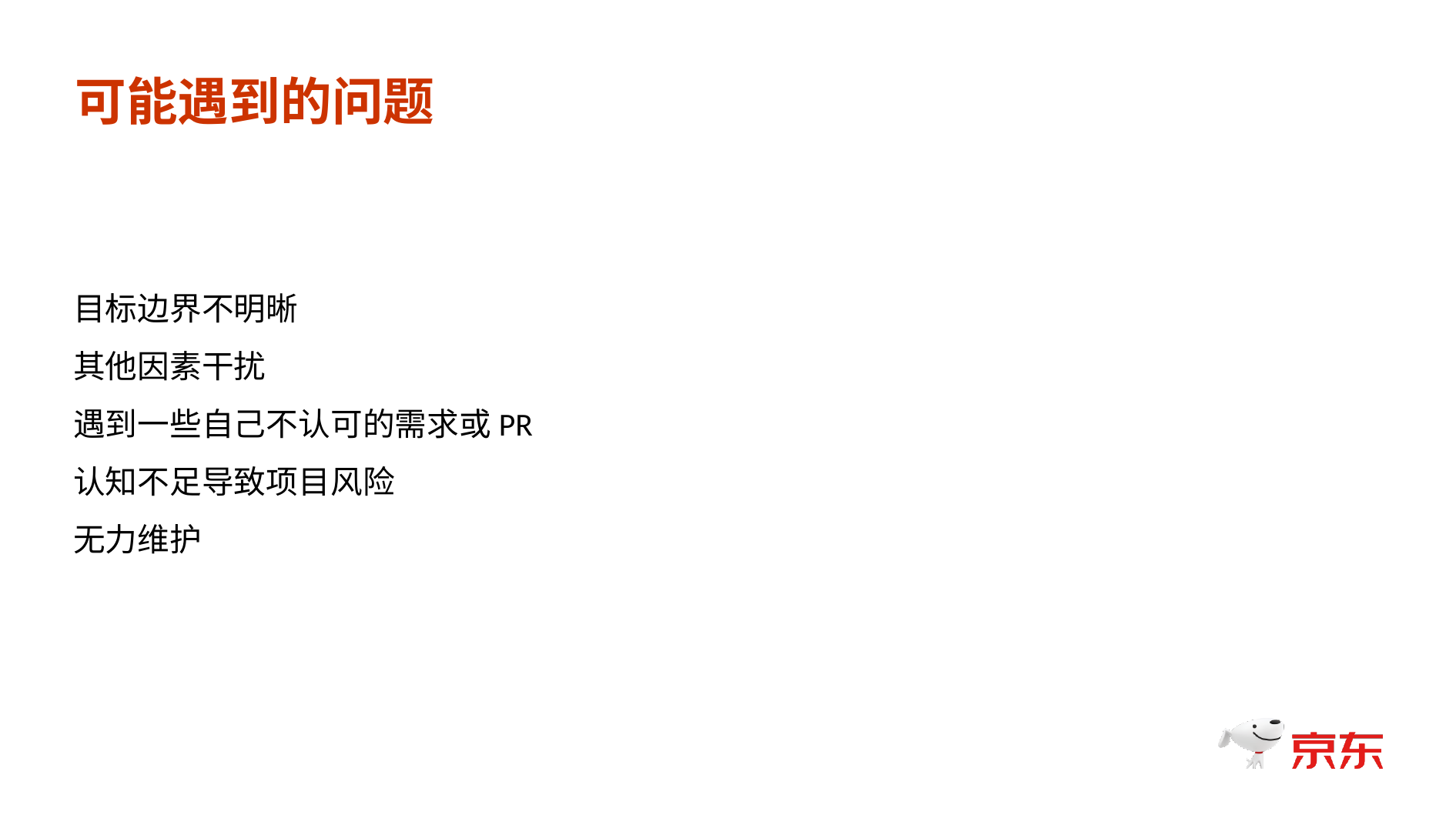

可能遇到的问题
目标边界不明晰
其他因素干扰
遇到一些自己不认可的需求或PR
认知不足导致项目风险
无力维护